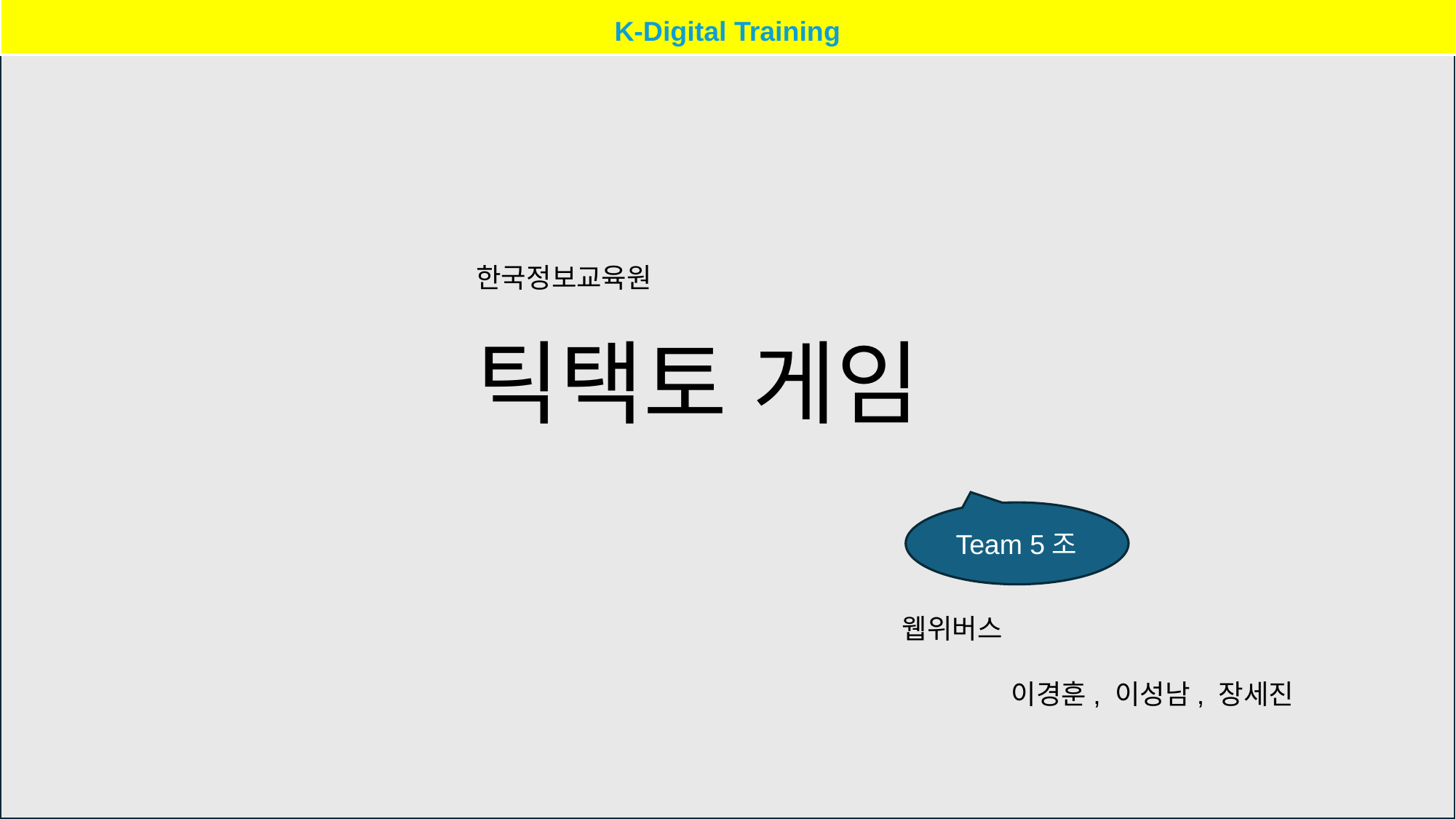

K-Digital Training

한국정보교육원

틱택토 게임

웹위버스

	이경훈, 이성남, 장세진

Team 5조